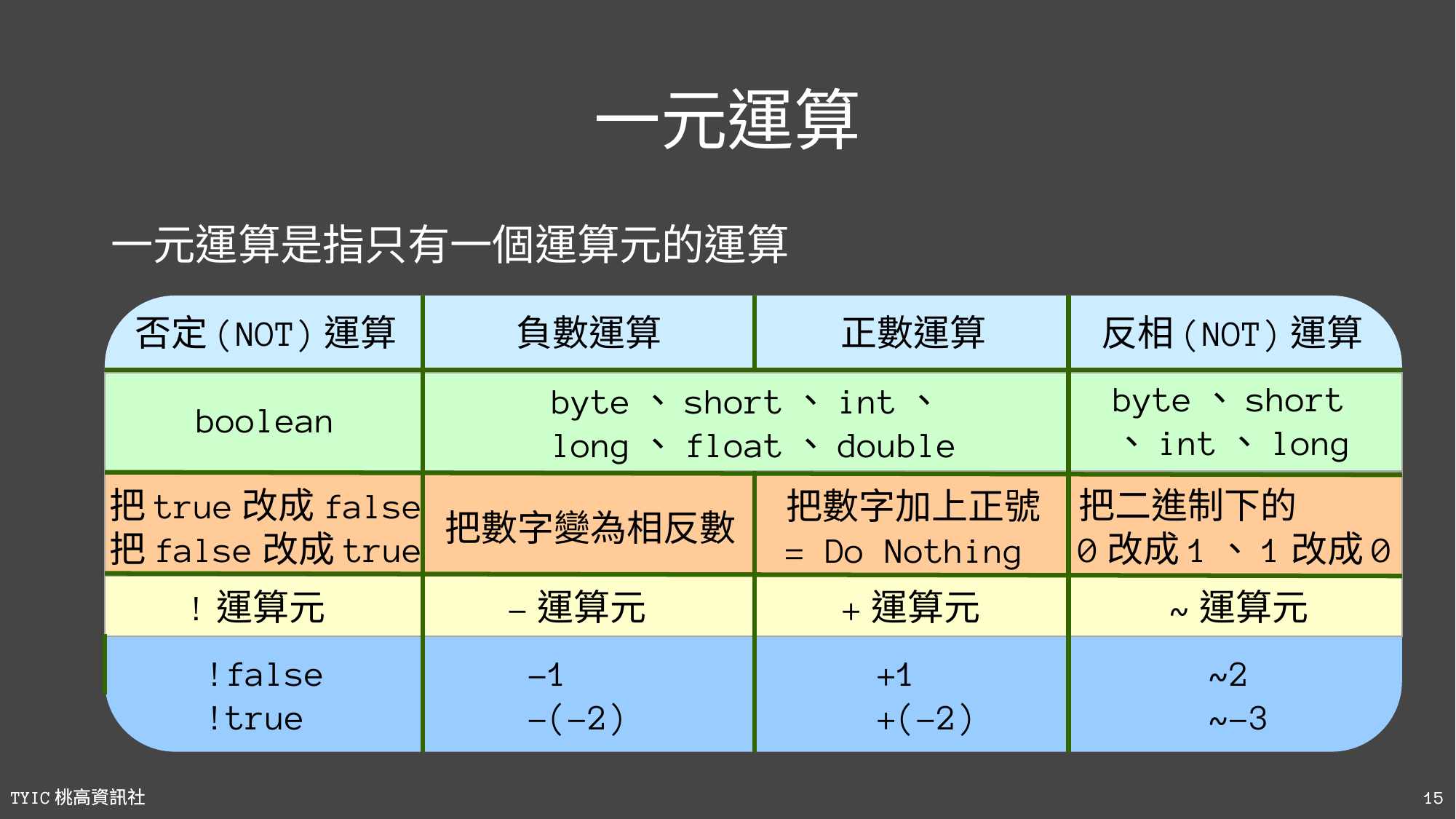

# 一元運算
一元運算是指只有一個運算元的運算

否定(NOT)運算
負數運算
正數運算
反相(NOT)運算
byte、short
、int、long
byte、short、int、
long、float、double

boolean

把true改成false
把false改成true
把二進制下的
0改成1、1改成0
把數字加上正號
= Do Nothing
把數字變為相反數

!運算元
-運算元
+運算元
~運算元

!false
!true
-1
-(-2)
+1
+(-2)
~2
~-3